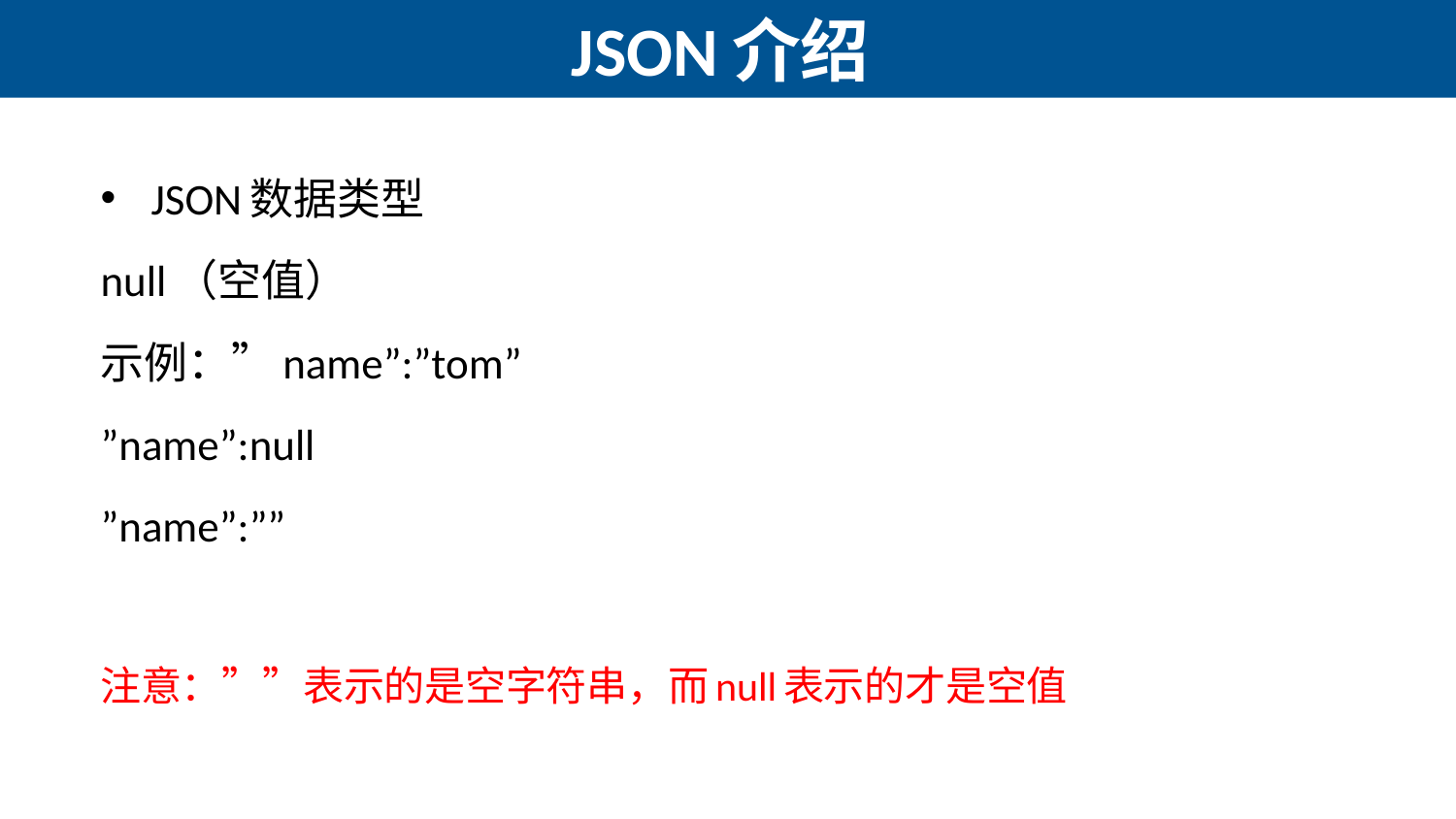

# JSON介绍
JSON数据类型
null（空值）
示例：”name”:”tom”
”name”:null
”name”:””

注意：””表示的是空字符串，而null表示的才是空值